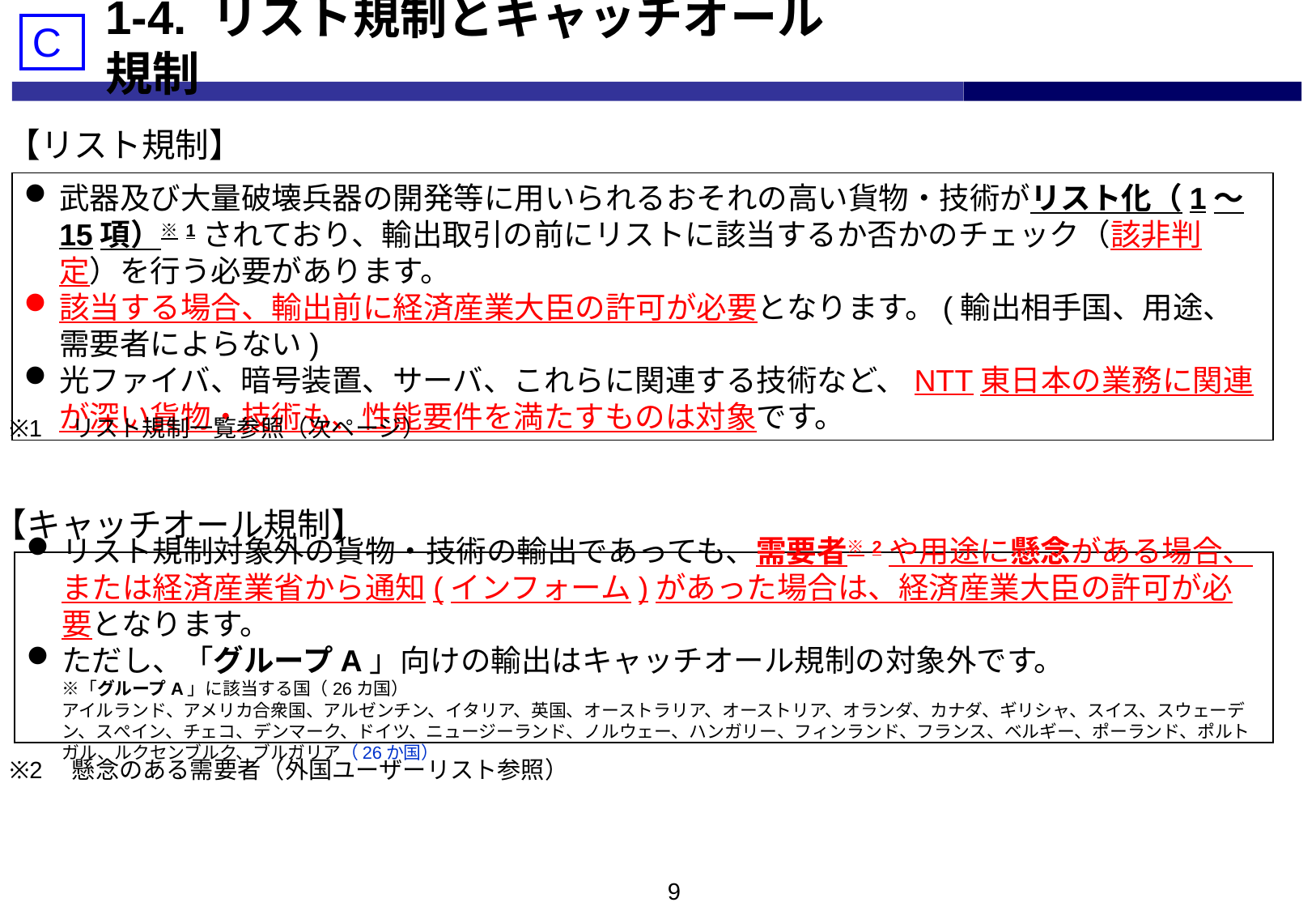

1-4. リスト規制とキャッチオール規制

【リスト規制】
武器及び大量破壊兵器の開発等に用いられるおそれの高い貨物・技術がリスト化（1～15項）※1されており、輸出取引の前にリストに該当するか否かのチェック（該非判定）を行う必要があります。
該当する場合、輸出前に経済産業大臣の許可が必要となります。(輸出相手国、用途、需要者によらない)
光ファイバ、暗号装置、サーバ、これらに関連する技術など、NTT東日本の業務に関連が深い貨物・技術も、性能要件を満たすものは対象です。
※1　リスト規制一覧参照（次ページ）
【キャッチオール規制】
リスト規制対象外の貨物・技術の輸出であっても、需要者※2や用途に懸念がある場合、または経済産業省から通知(インフォーム)があった場合は、経済産業大臣の許可が必要となります。
ただし、「グループA」向けの輸出はキャッチオール規制の対象外です。
※「グループA」に該当する国（26カ国）
アイルランド、アメリカ合衆国、アルゼンチン、イタリア、英国、オーストラリア、オーストリア、オランダ、カナダ、ギリシャ、スイス、スウェーデン、スぺイン、チェコ、デンマーク、ドイツ、ニュージーランド、ノルウェー、ハンガリー、フィンランド、フランス、ベルギー、ポーランド、ポルトガル、ルクセンブルク、ブルガリア（26か国）
※2　懸念のある需要者（外国ユーザーリスト参照）
9